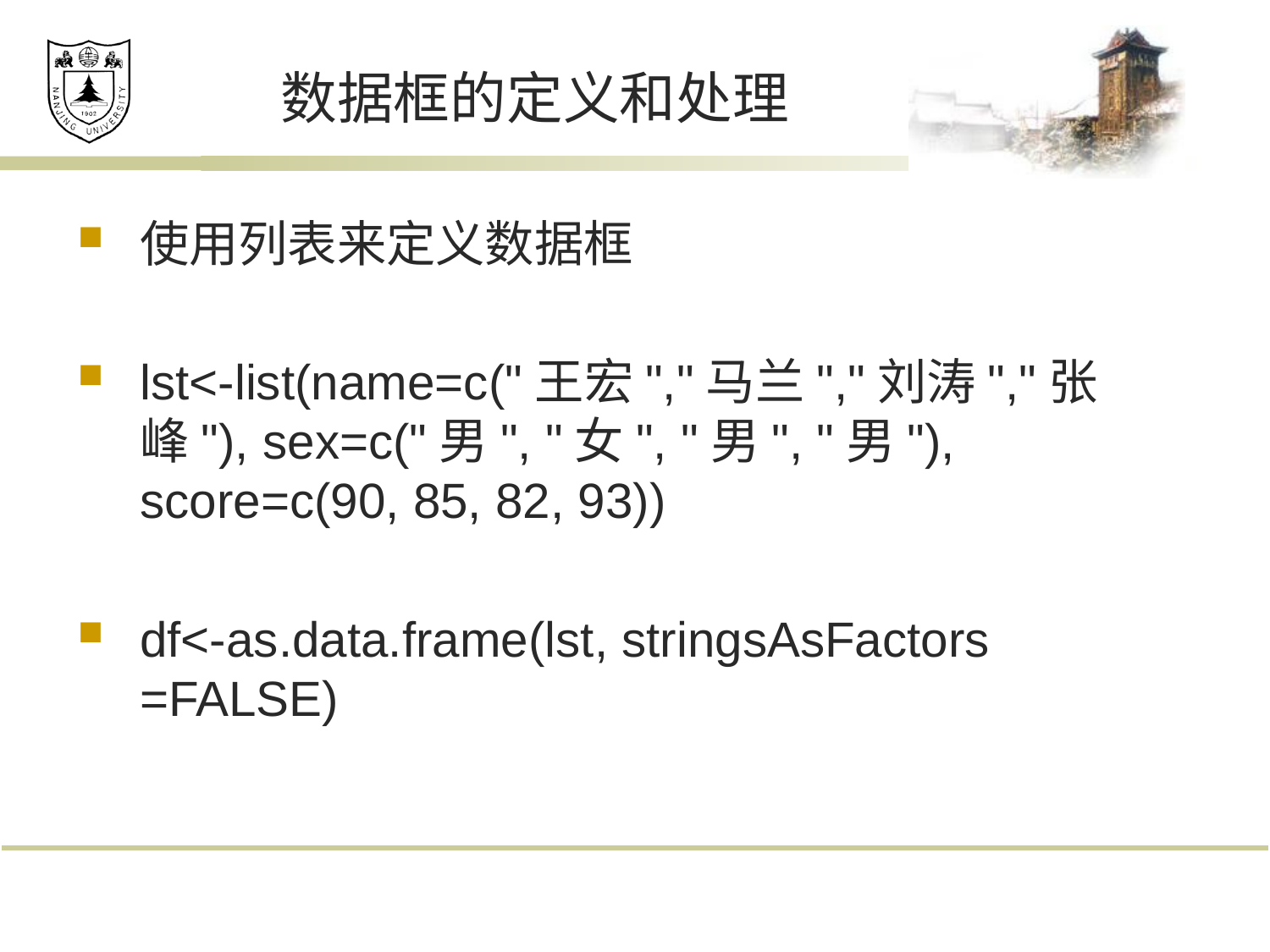

# 数据框的定义和处理
使用列表来定义数据框

lst<-list(name=c("王宏","马兰","刘涛","张峰"), sex=c("男", "女", "男", "男"), score=c(90, 85, 82, 93))

df<-as.data.frame(lst, stringsAsFactors =FALSE)